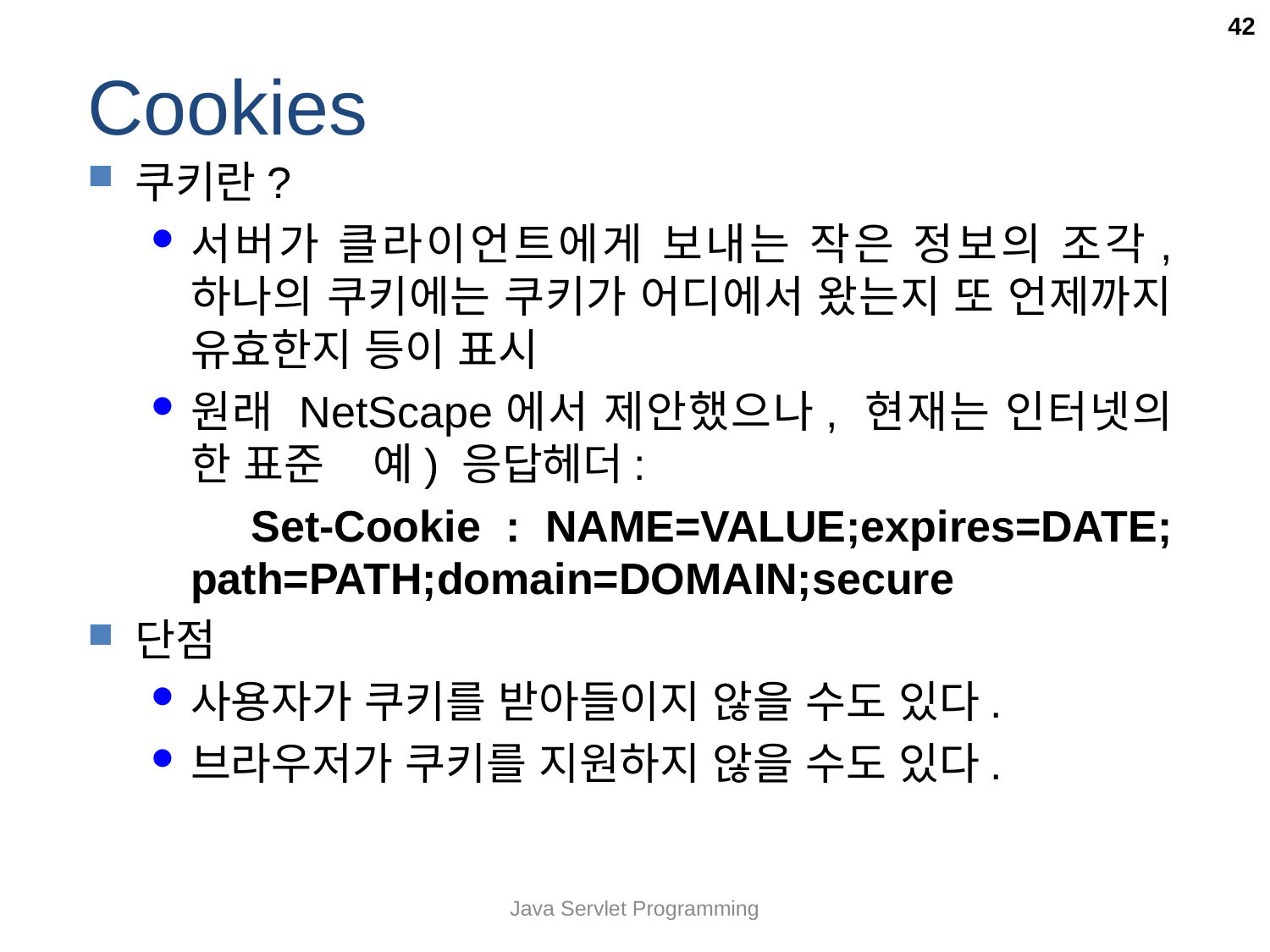

42
Cookies
쿠키란?
서버가 클라이언트에게 보내는 작은 정보의 조각, 하나의 쿠키에는 쿠키가 어디에서 왔는지 또 언제까지 유효한지 등이 표시
원래 NetScape에서 제안했으나, 현재는 인터넷의 한 표준    예) 응답헤더:
    Set-Cookie : NAME=VALUE;expires=DATE; path=PATH;domain=DOMAIN;secure
단점
사용자가 쿠키를 받아들이지 않을 수도 있다.
브라우저가 쿠키를 지원하지 않을 수도 있다.
Java Servlet Programming